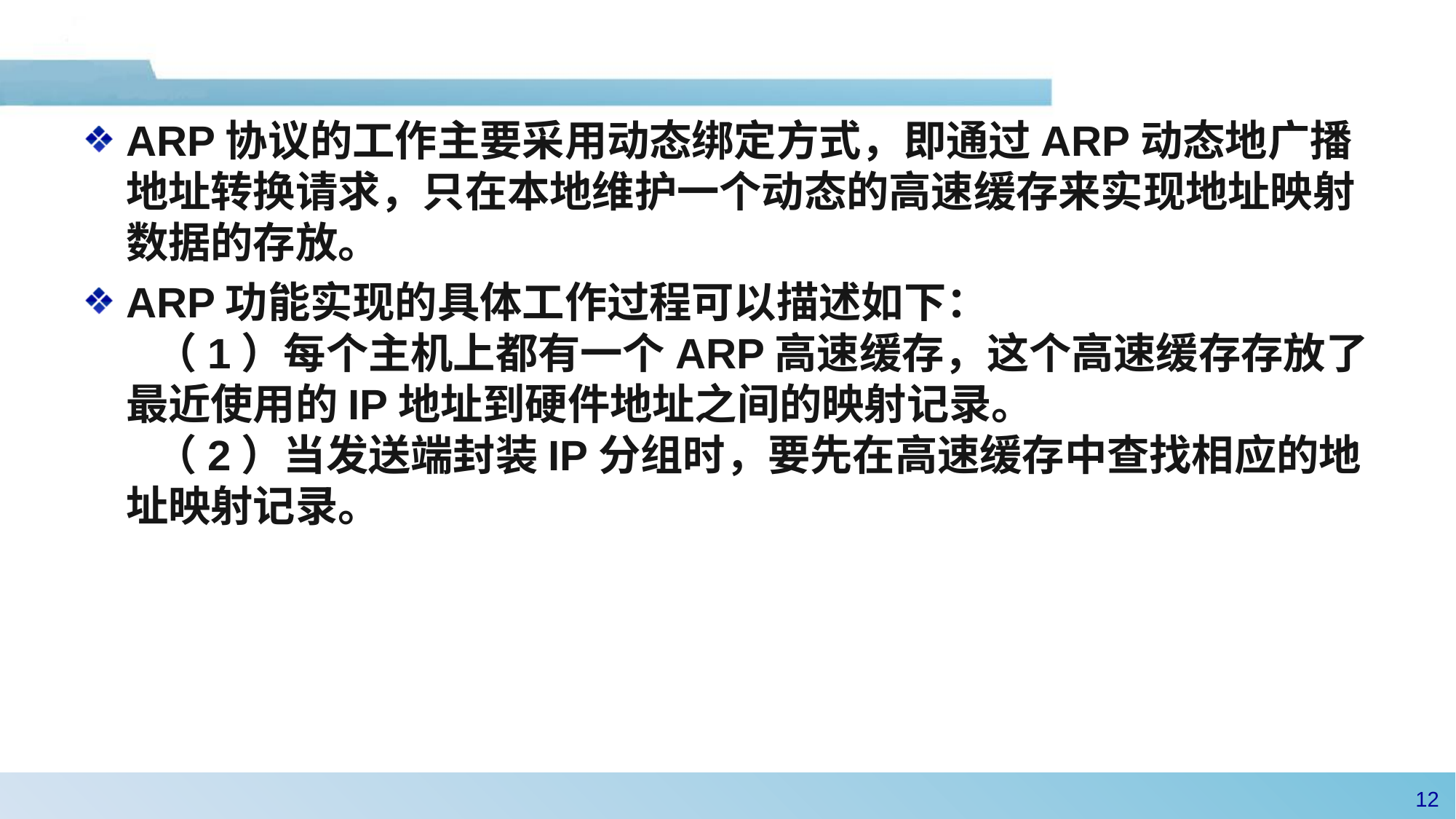

ARP协议的工作主要采用动态绑定方式，即通过ARP动态地广播地址转换请求，只在本地维护一个动态的高速缓存来实现地址映射数据的存放。
ARP功能实现的具体工作过程可以描述如下：
   （1）每个主机上都有一个ARP高速缓存，这个高速缓存存放了最近使用的IP地址到硬件地址之间的映射记录。
   （2）当发送端封装IP分组时，要先在高速缓存中查找相应的地址映射记录。
12